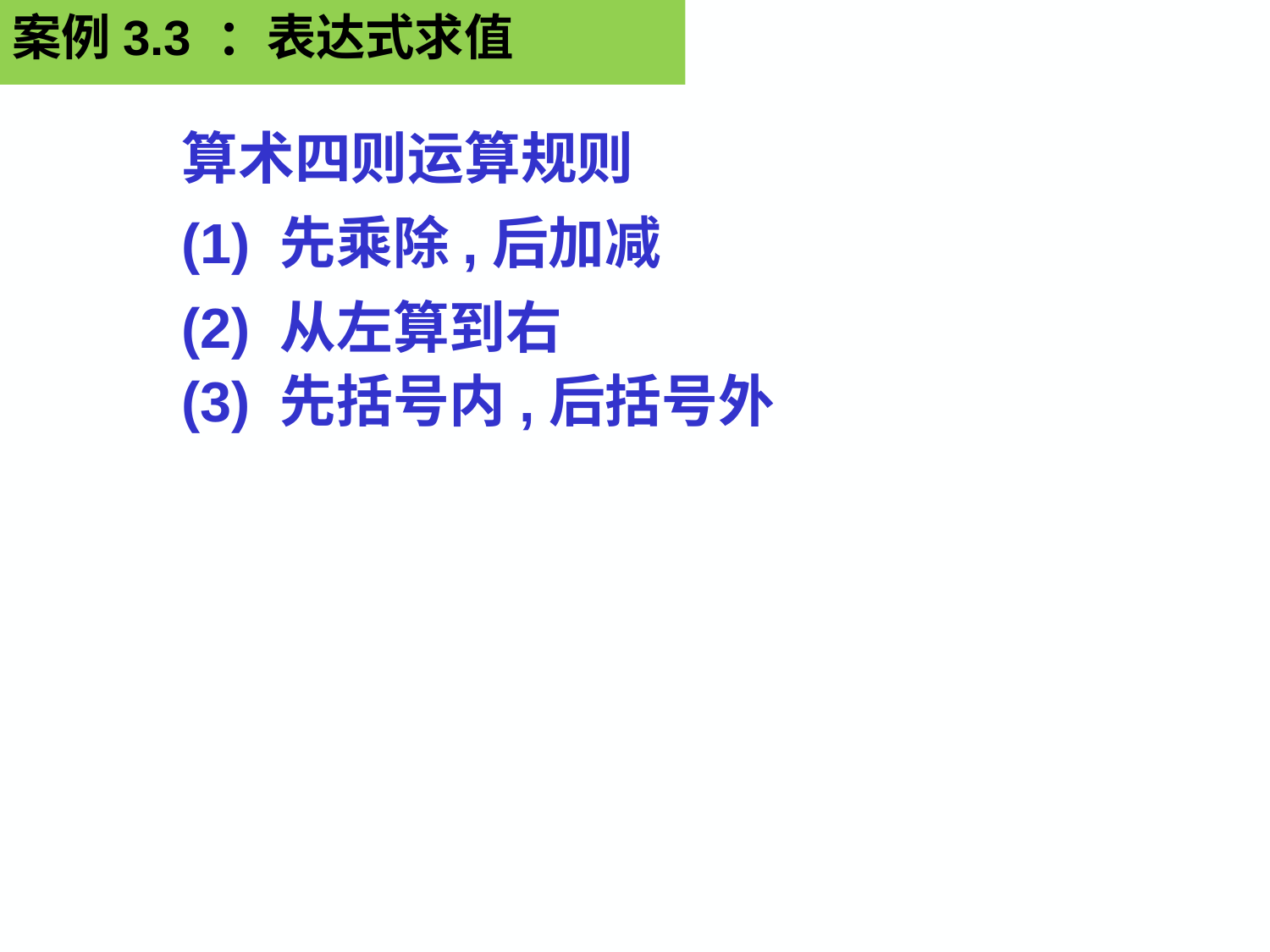

案例3.3 ：表达式求值
算术四则运算规则
(1) 先乘除,后加减
(2) 从左算到右
(3) 先括号内,后括号外